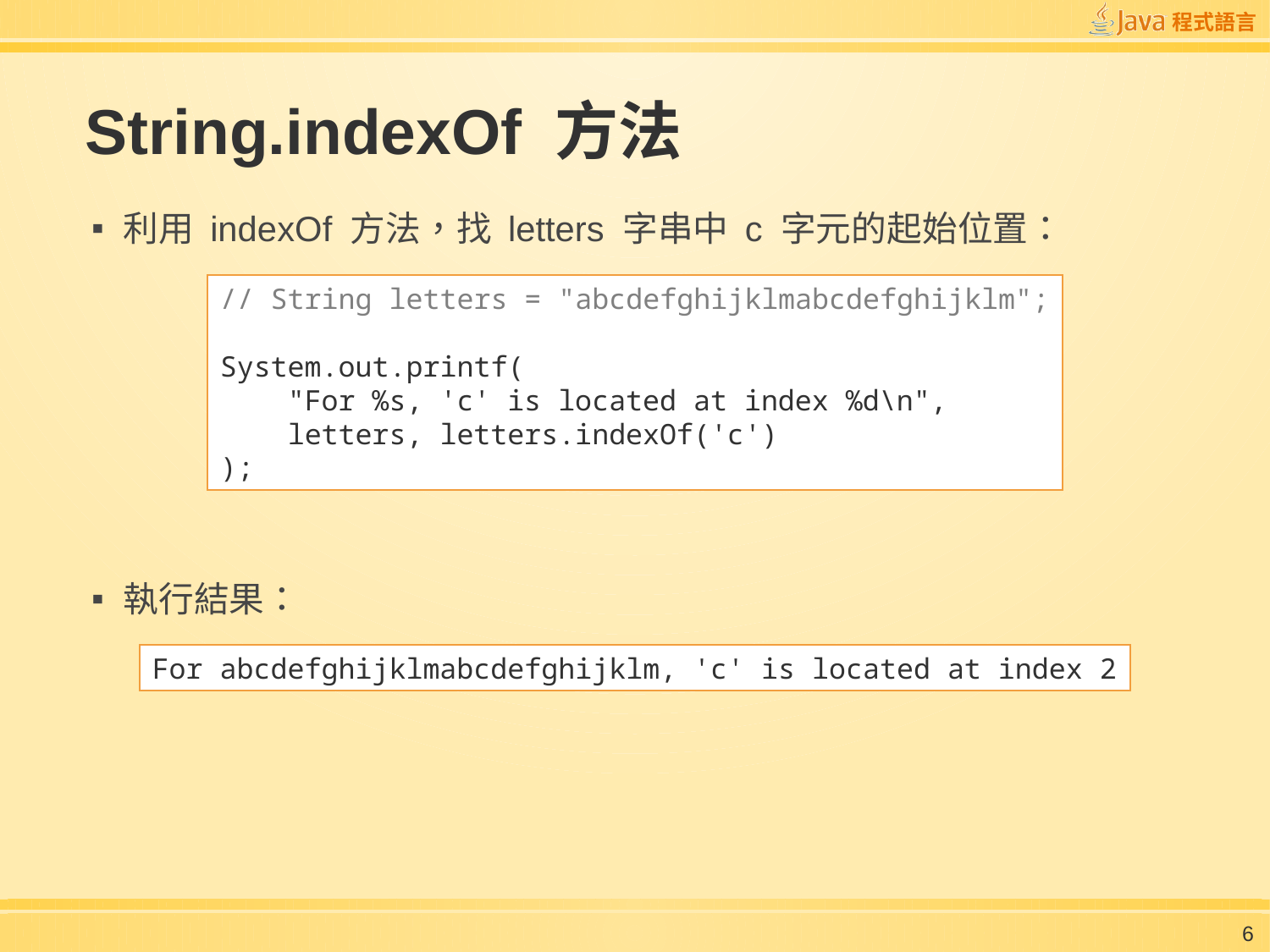

# String.indexOf 方法
利用 indexOf 方法，找 letters 字串中 c 字元的起始位置：

執行結果：

// String letters = "abcdefghijklmabcdefghijklm";

System.out.printf(
    "For %s, 'c' is located at index %d\n",
    letters, letters.indexOf('c')
);
For abcdefghijklmabcdefghijklm, 'c' is located at index 2
6